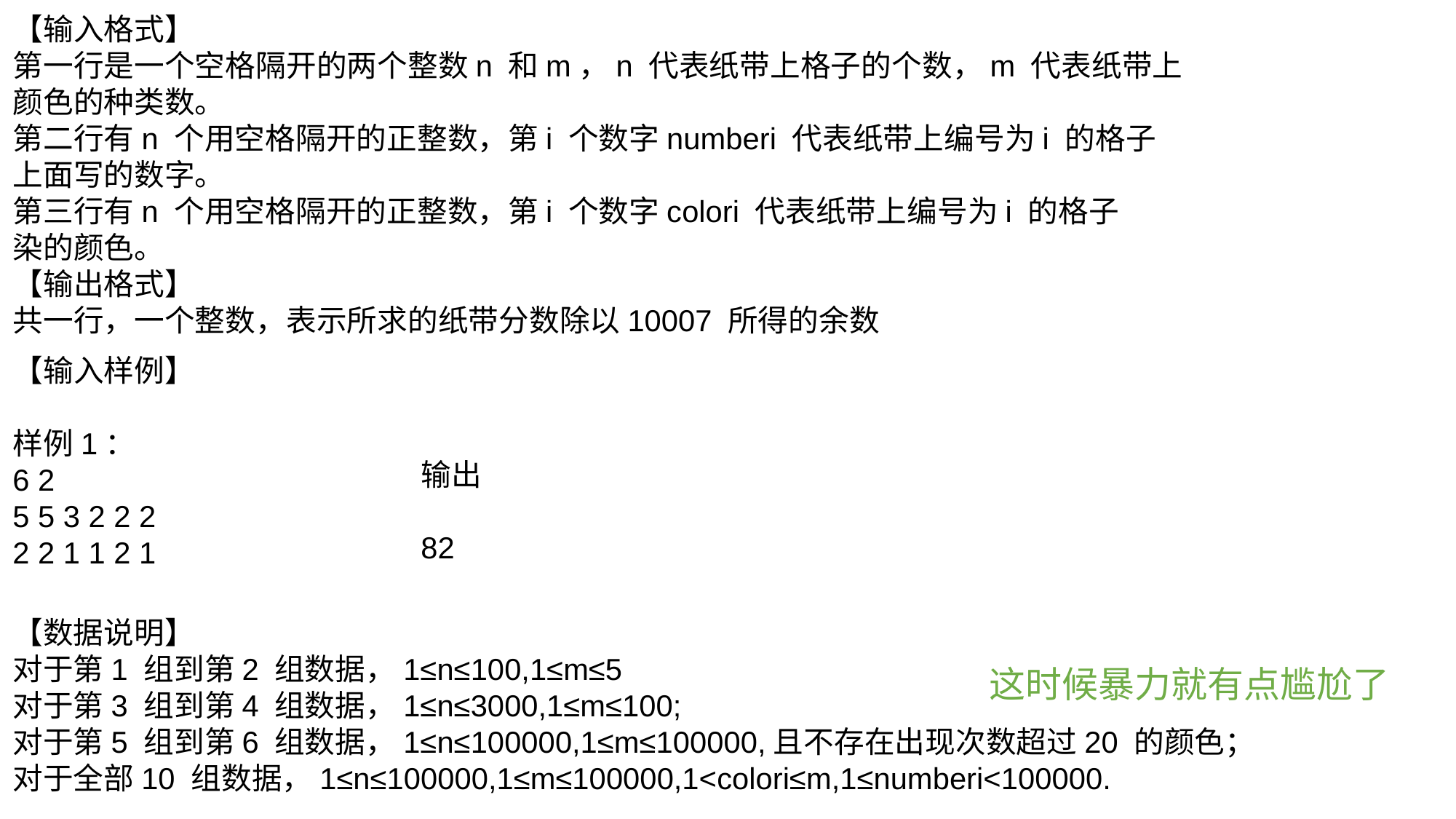

【输入格式】
第一行是一个空格隔开的两个整数n 和m，n 代表纸带上格子的个数，m 代表纸带上
颜色的种类数。
第二行有n 个用空格隔开的正整数，第i 个数字numberi 代表纸带上编号为i 的格子
上面写的数字。
第三行有n 个用空格隔开的正整数，第i 个数字colori 代表纸带上编号为i 的格子
染的颜色。
【输出格式】
共一行，一个整数，表示所求的纸带分数除以10007 所得的余数
【输入样例】

样例1：
6 2
5 5 3 2 2 2
2 2 1 1 2 1

输出

82
【数据说明】
对于第1 组到第2 组数据，1≤n≤100,1≤m≤5
对于第3 组到第4 组数据，1≤n≤3000,1≤m≤100;
对于第5 组到第6 组数据，1≤n≤100000,1≤m≤100000,且不存在出现次数超过20 的颜色；
对于全部10 组数据，1≤n≤100000,1≤m≤100000,1<colori≤m,1≤numberi<100000.

这时候暴力就有点尴尬了